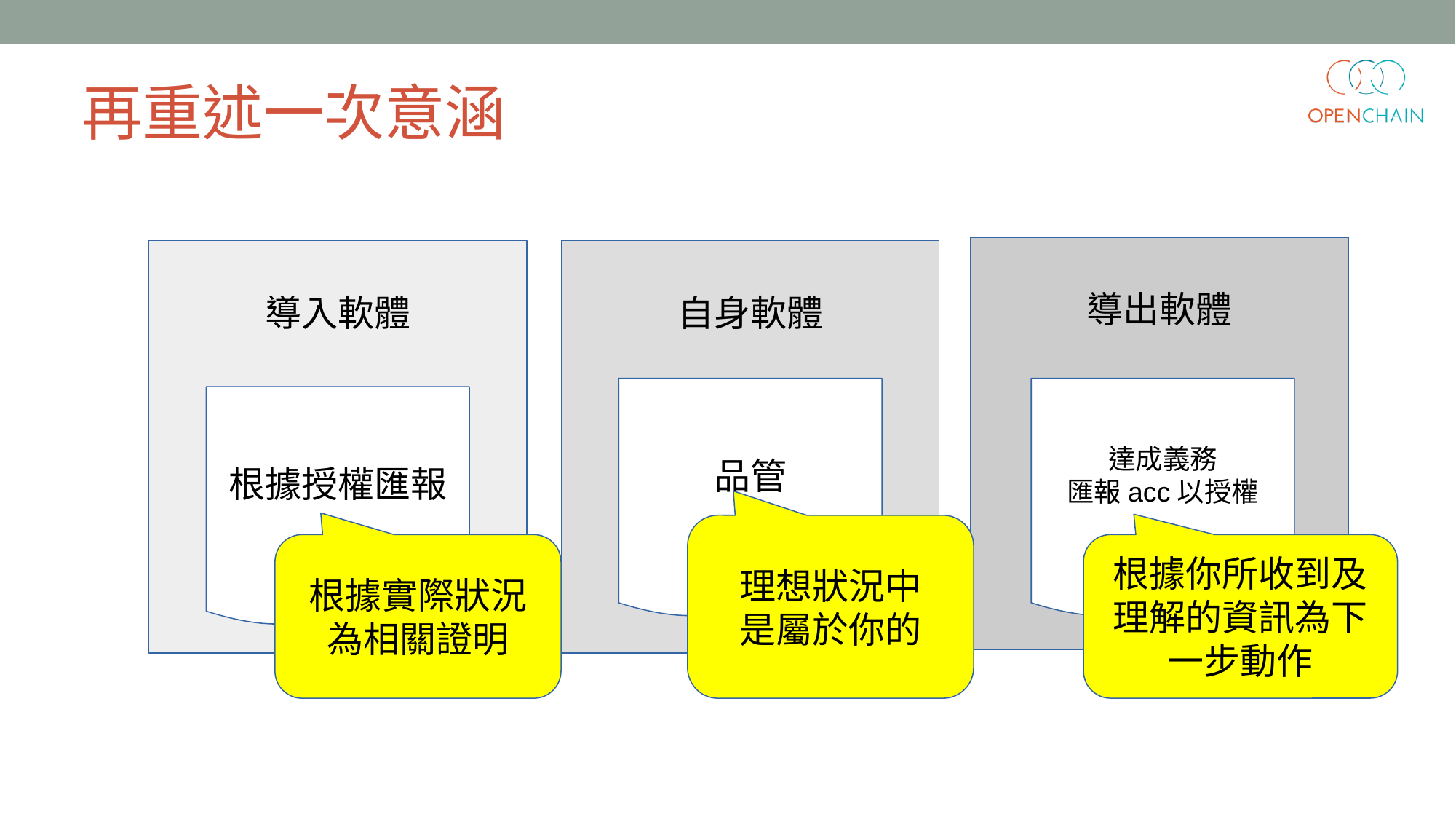

再重述一次意涵

導出軟體
導入軟體
自身軟體
品管
達成義務
匯報acc以授權
根據授權匯報
理想狀況中
是屬於你的
根據實際狀況為相關證明
根據你所收到及理解的資訊為下一步動作